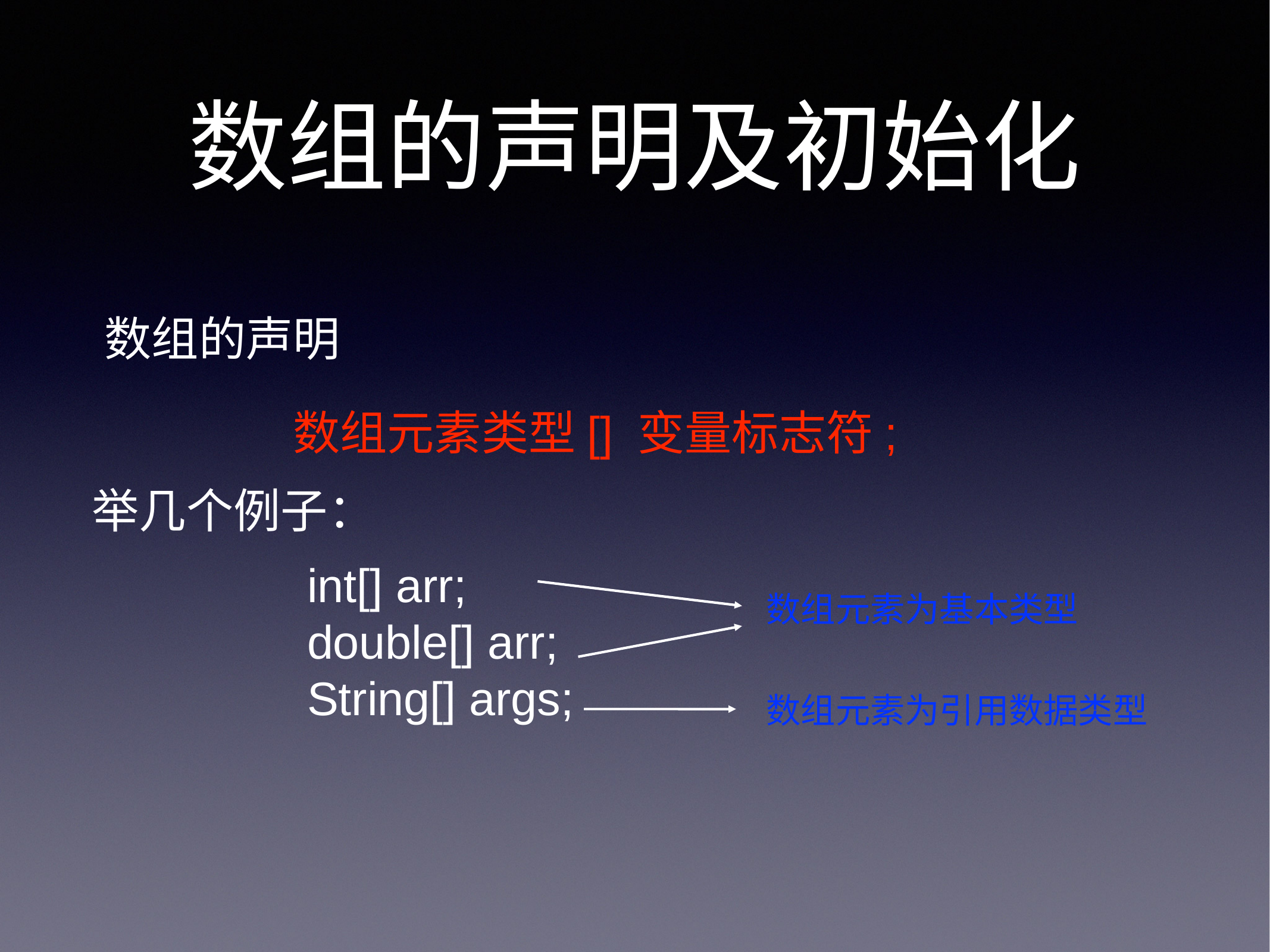

# 数组的声明及初始化
数组的声明
数组元素类型[] 变量标志符;
举几个例子：
int[] arr;
double[] arr;
String[] args;
数组元素为基本类型

数组元素为引用数据类型